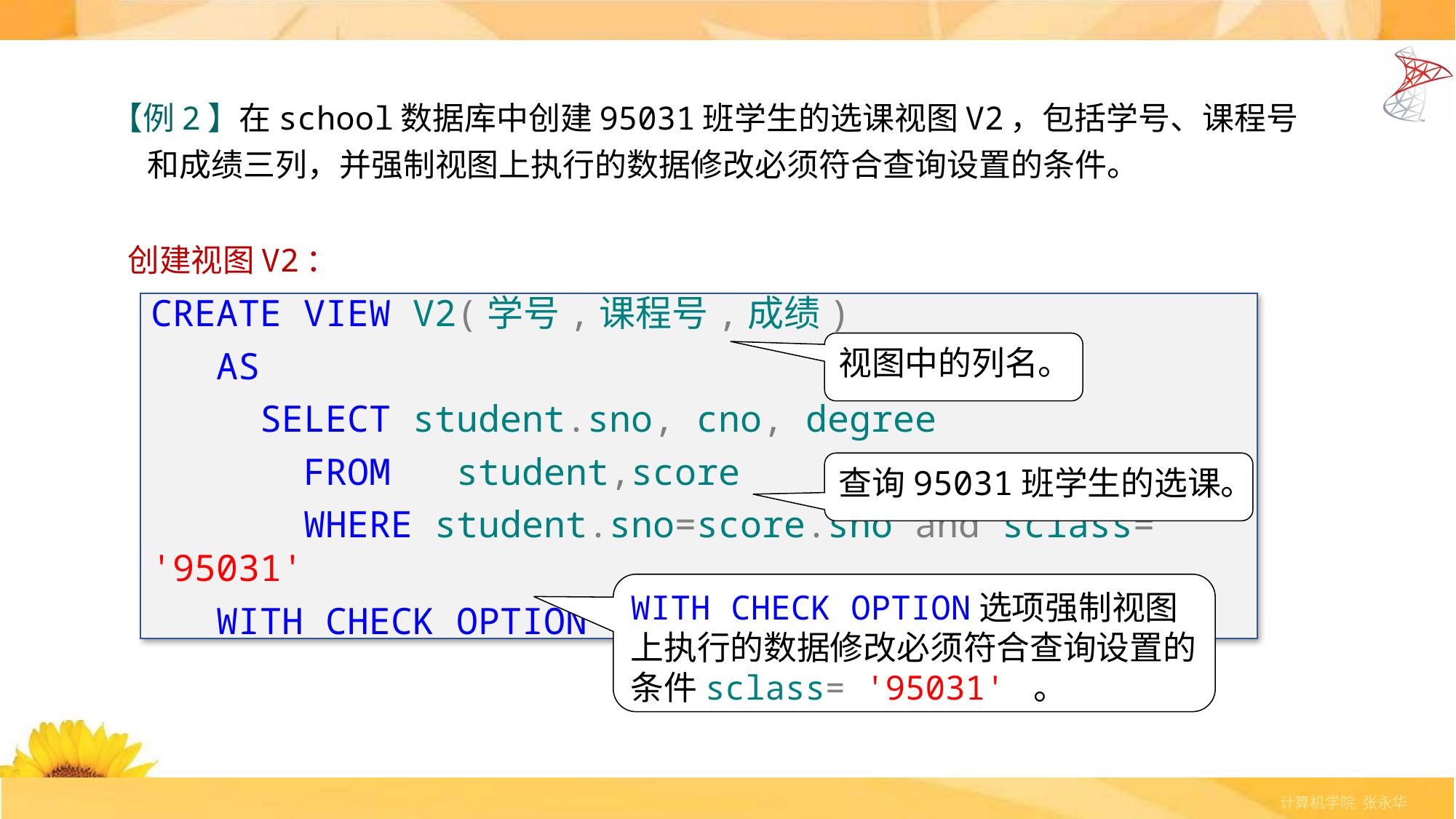

【例2】在school数据库中创建95031班学生的选课视图V2，包括学号、课程号和成绩三列，并强制视图上执行的数据修改必须符合查询设置的条件。
创建视图V2：
CREATE VIEW V2(学号,课程号,成绩)
   AS
     SELECT student.sno, cno, degree
       FROM   student,score
       WHERE student.sno=score.sno and sclass= '95031'
   WITH CHECK OPTION
视图中的列名。
查询95031班学生的选课。
WITH CHECK OPTION选项强制视图上执行的数据修改必须符合查询设置的条件sclass= '95031' 。